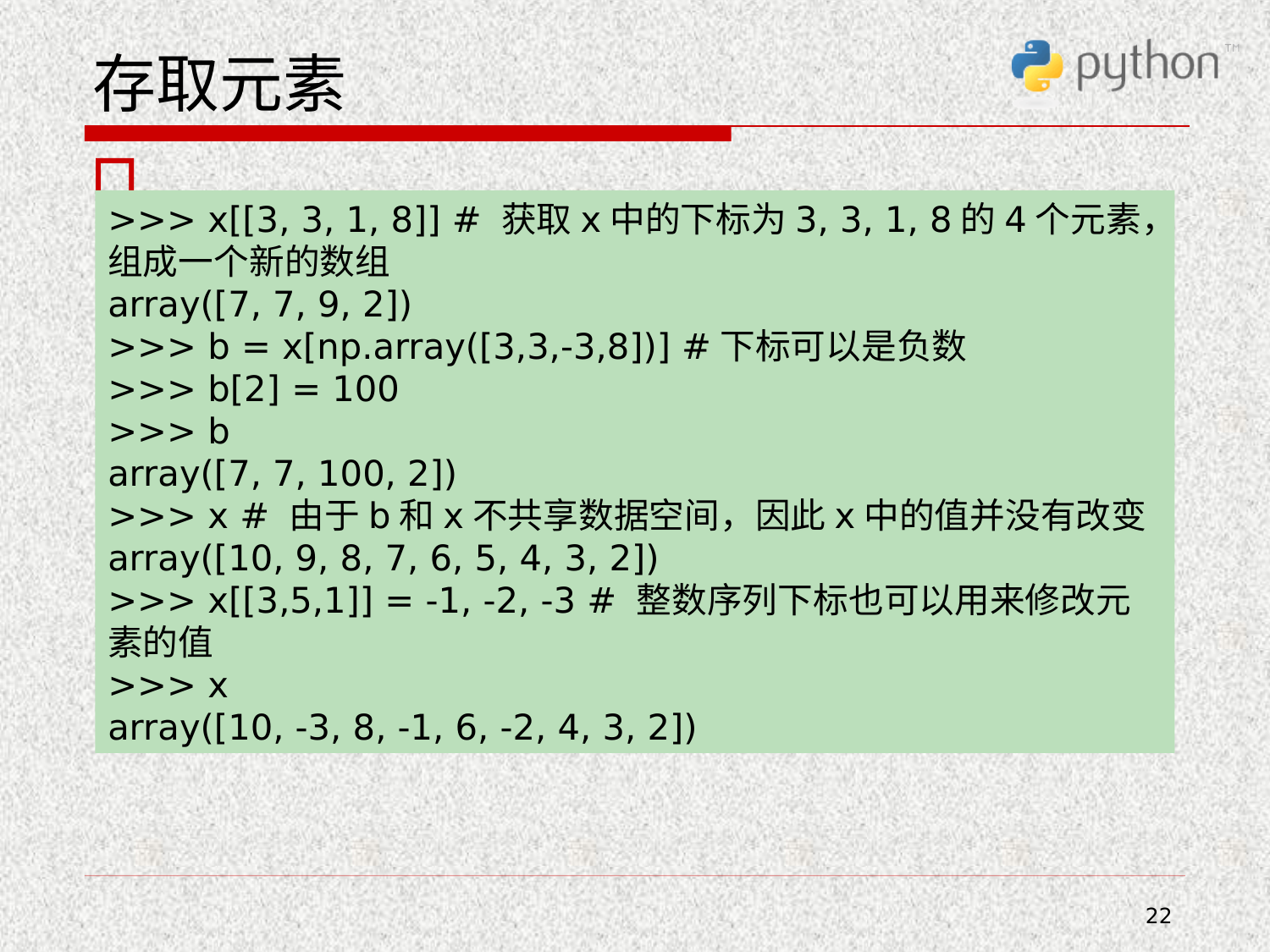

# 存取元素

>>> x[[3, 3, 1, 8]] # 获取x中的下标为3, 3, 1, 8的4个元素，组成一个新的数组
array([7, 7, 9, 2])
>>> b = x[np.array([3,3,-3,8])] #下标可以是负数
>>> b[2] = 100
>>> b
array([7, 7, 100, 2])
>>> x # 由于b和x不共享数据空间，因此x中的值并没有改变
array([10, 9, 8, 7, 6, 5, 4, 3, 2])
>>> x[[3,5,1]] = -1, -2, -3 # 整数序列下标也可以用来修改元素的值
>>> x
array([10, -3, 8, -1, 6, -2, 4, 3, 2])
22